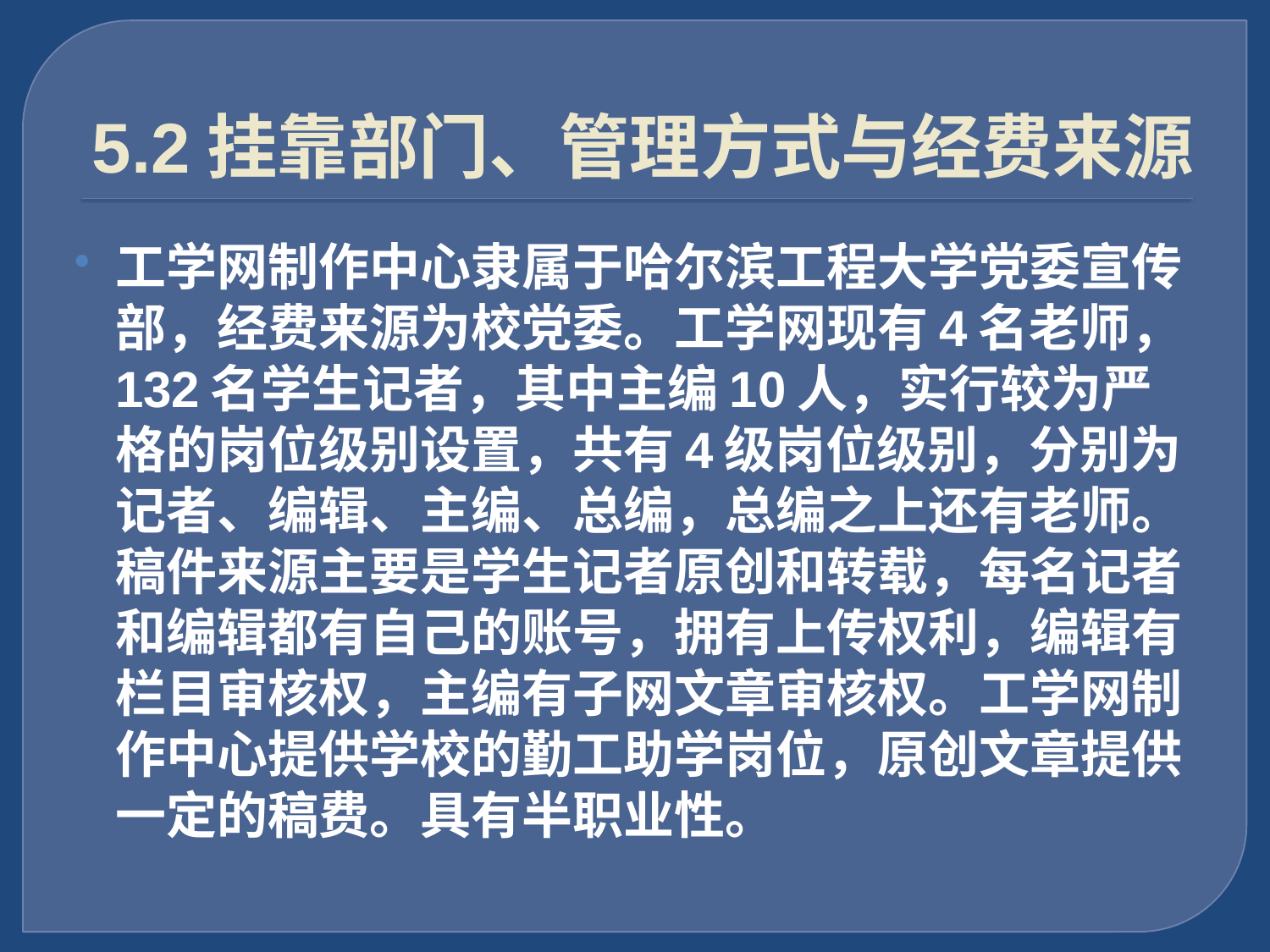

# 5.2挂靠部门、管理方式与经费来源
工学网制作中心隶属于哈尔滨工程大学党委宣传部，经费来源为校党委。工学网现有4名老师，132名学生记者，其中主编10人，实行较为严格的岗位级别设置，共有4级岗位级别，分别为记者、编辑、主编、总编，总编之上还有老师。稿件来源主要是学生记者原创和转载，每名记者和编辑都有自己的账号，拥有上传权利，编辑有栏目审核权，主编有子网文章审核权。工学网制作中心提供学校的勤工助学岗位，原创文章提供一定的稿费。具有半职业性。